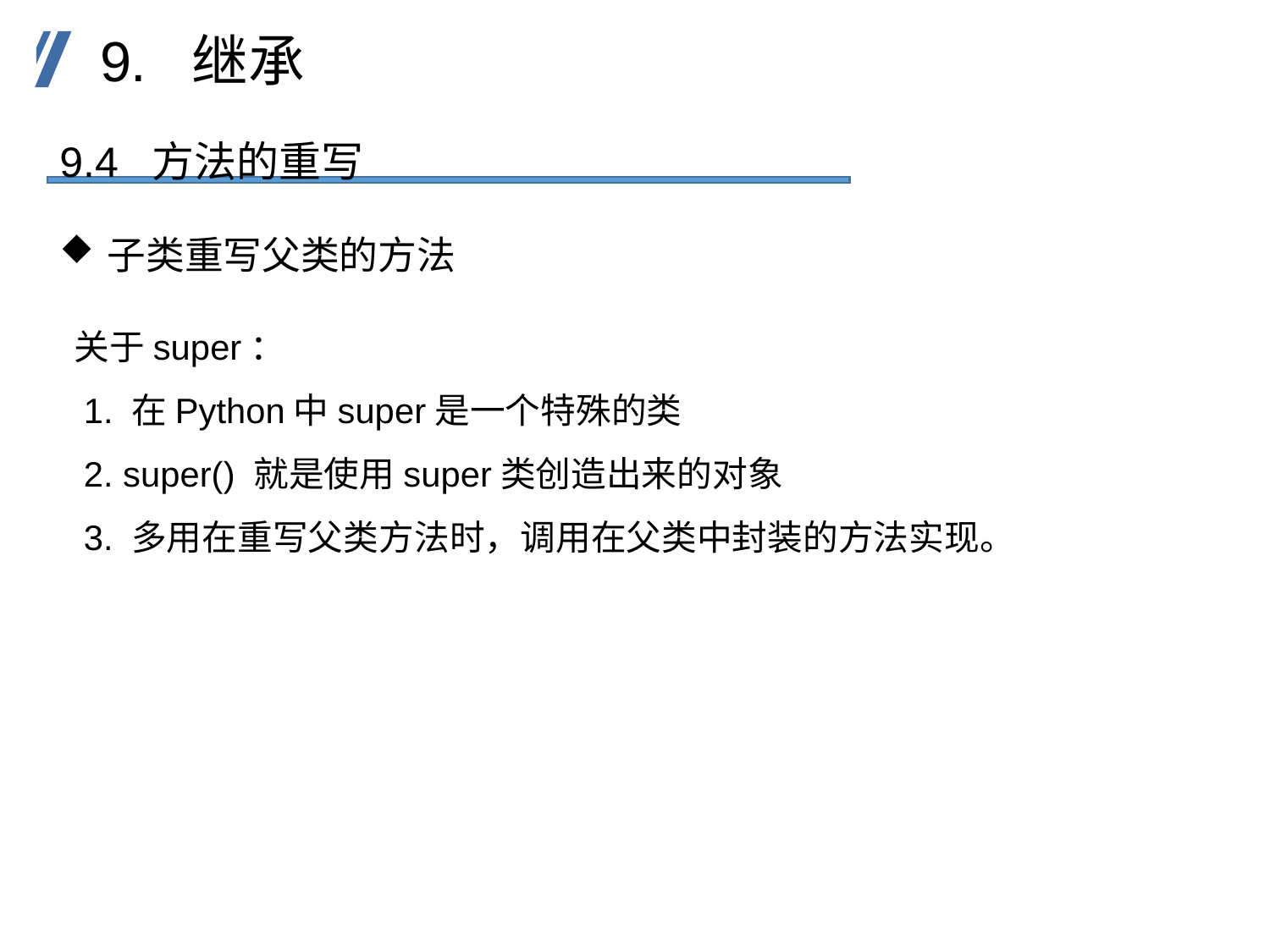

9.  继承
9.4  方法的重写

子类重写父类的方法

关于super：
 1. 在Python中super是一个特殊的类
 2. super() 就是使用super类创造出来的对象
 3. 多用在重写父类方法时，调用在父类中封装的方法实现。